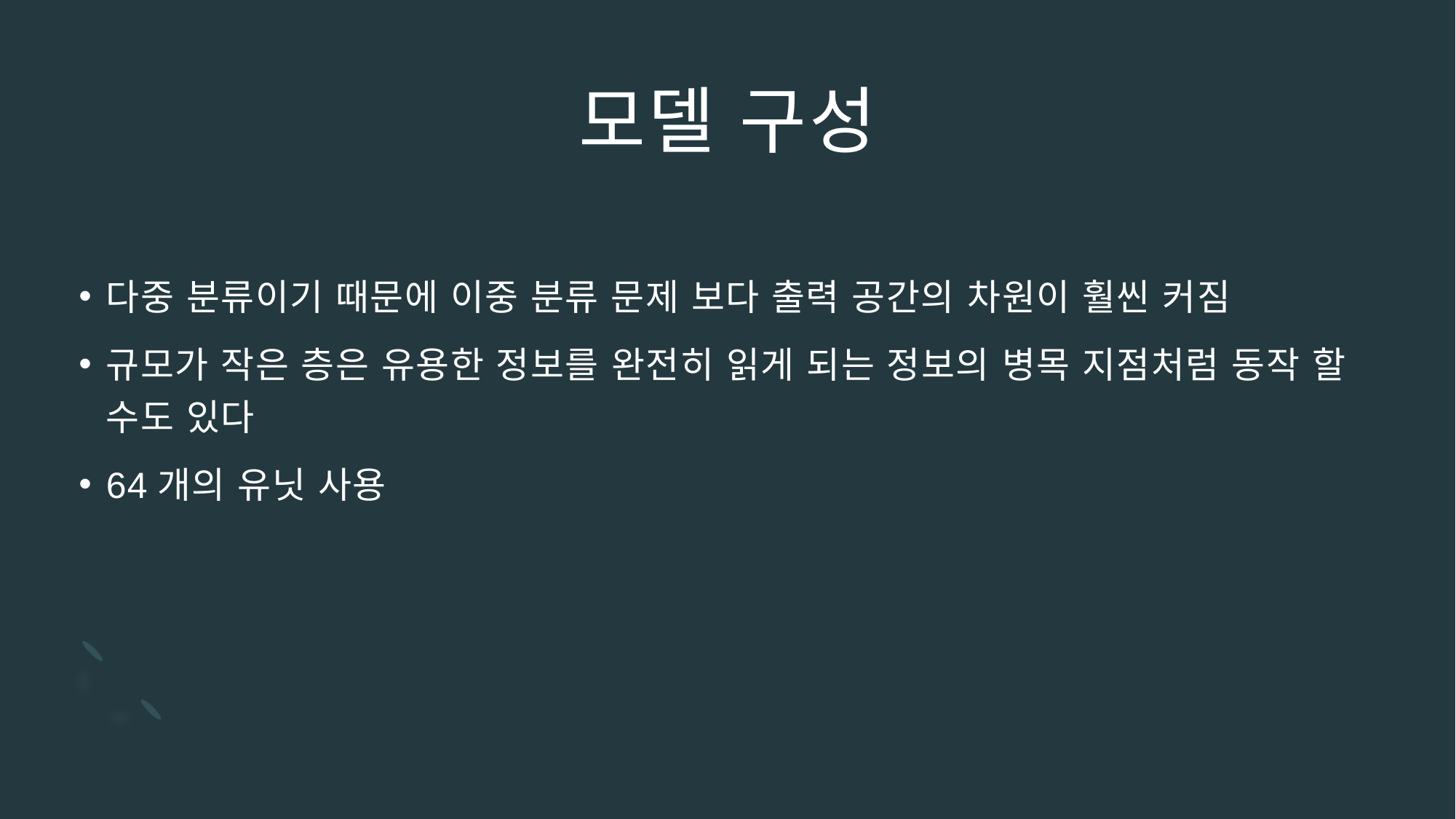

# 모델 구성

다중 분류이기 때문에 이중 분류 문제 보다 출력 공간의 차원이 훨씬 커짐
규모가 작은 층은 유용한 정보를 완전히 읽게 되는 정보의 병목 지점처럼 동작 할 수도 있다
64개의 유닛 사용